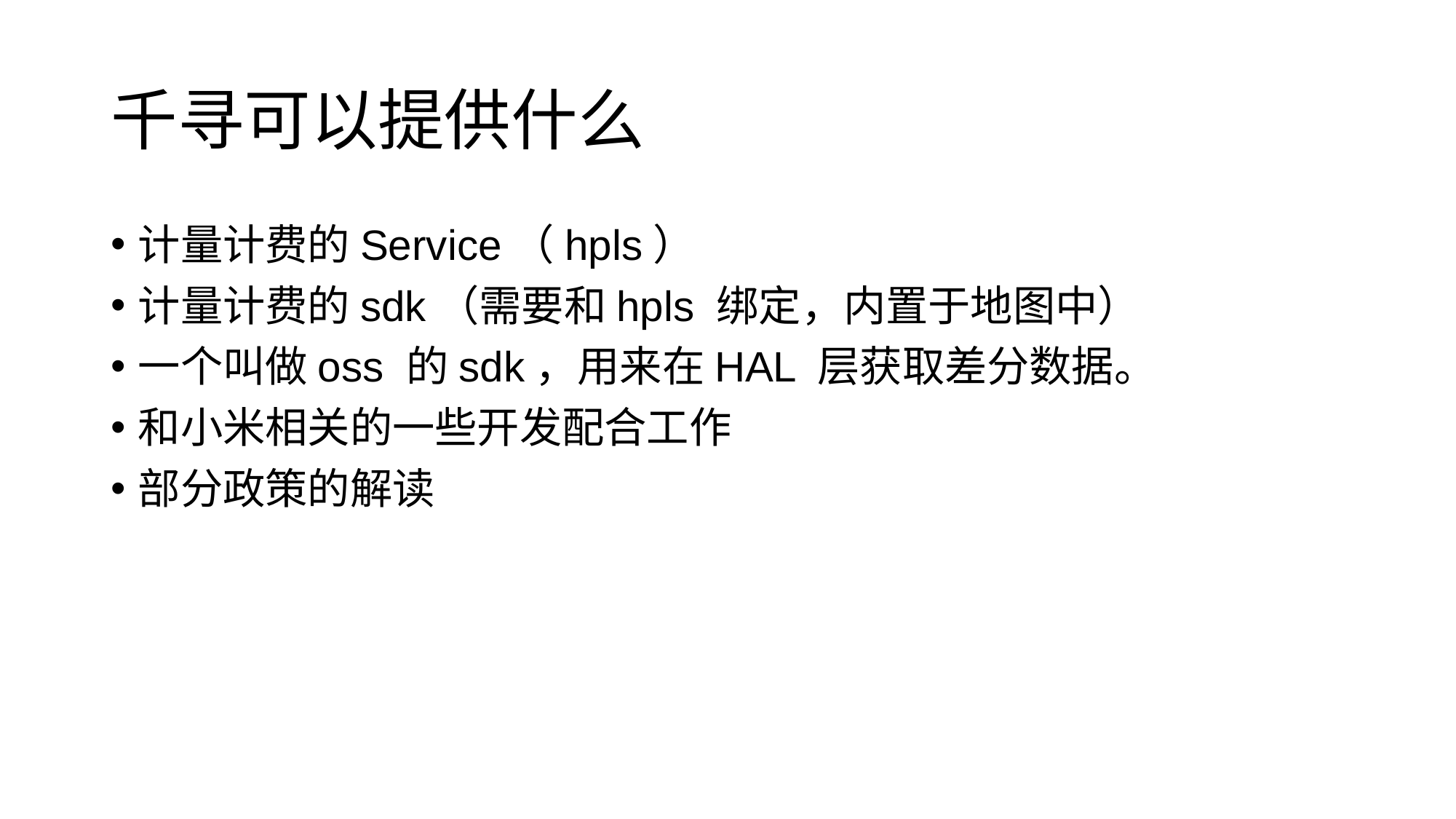

# 千寻可以提供什么
计量计费的Service（hpls）
计量计费的sdk（需要和hpls 绑定，内置于地图中）
一个叫做oss 的sdk，用来在HAL 层获取差分数据。
和小米相关的一些开发配合工作
部分政策的解读